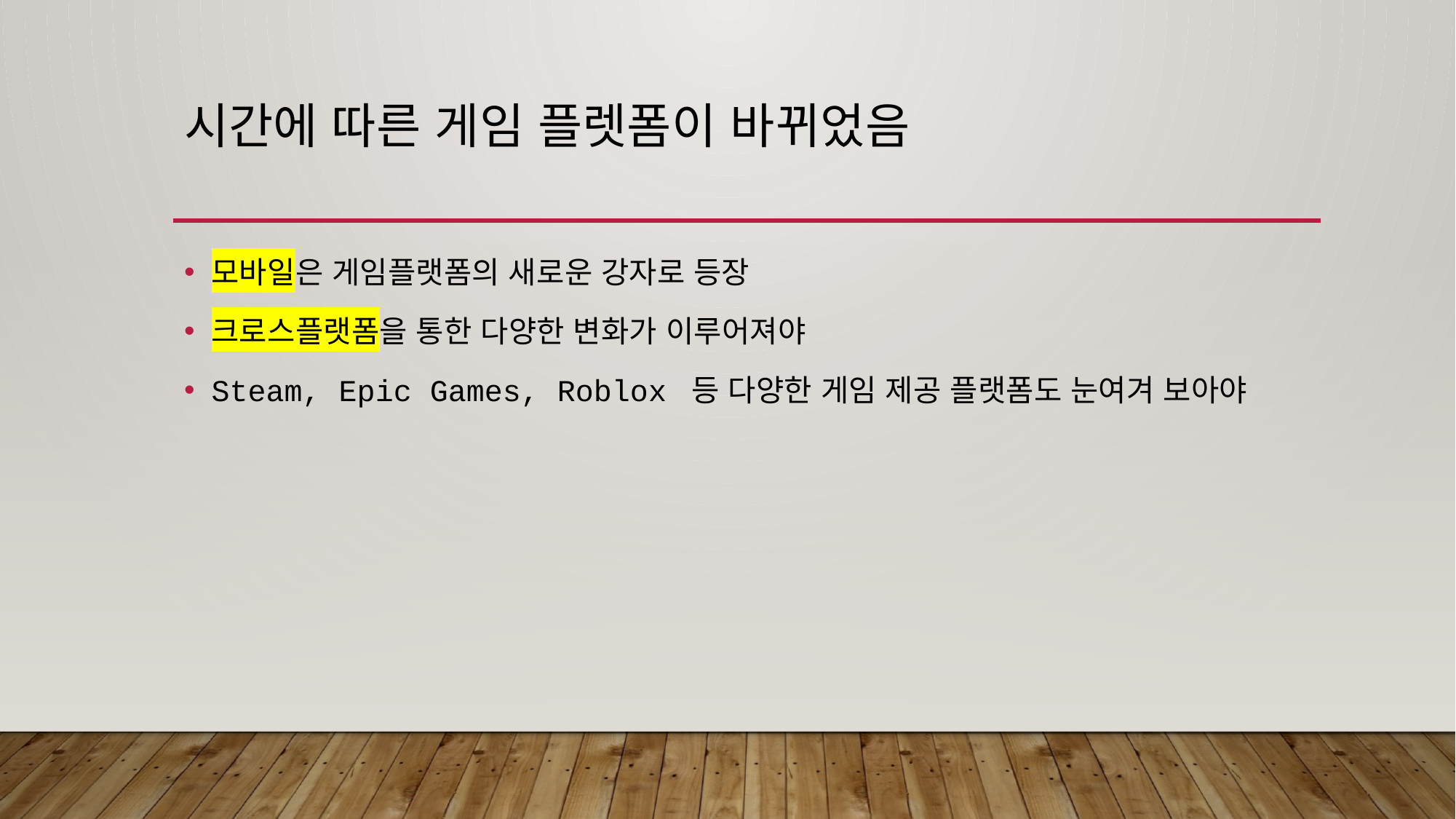

# 시간에 따른 게임 플렛폼이 바뀌었음
모바일은 게임플랫폼의 새로운 강자로 등장
크로스플랫폼을 통한 다양한 변화가 이루어져야
Steam, Epic Games, Roblox 등 다양한 게임 제공 플랫폼도 눈여겨 보아야